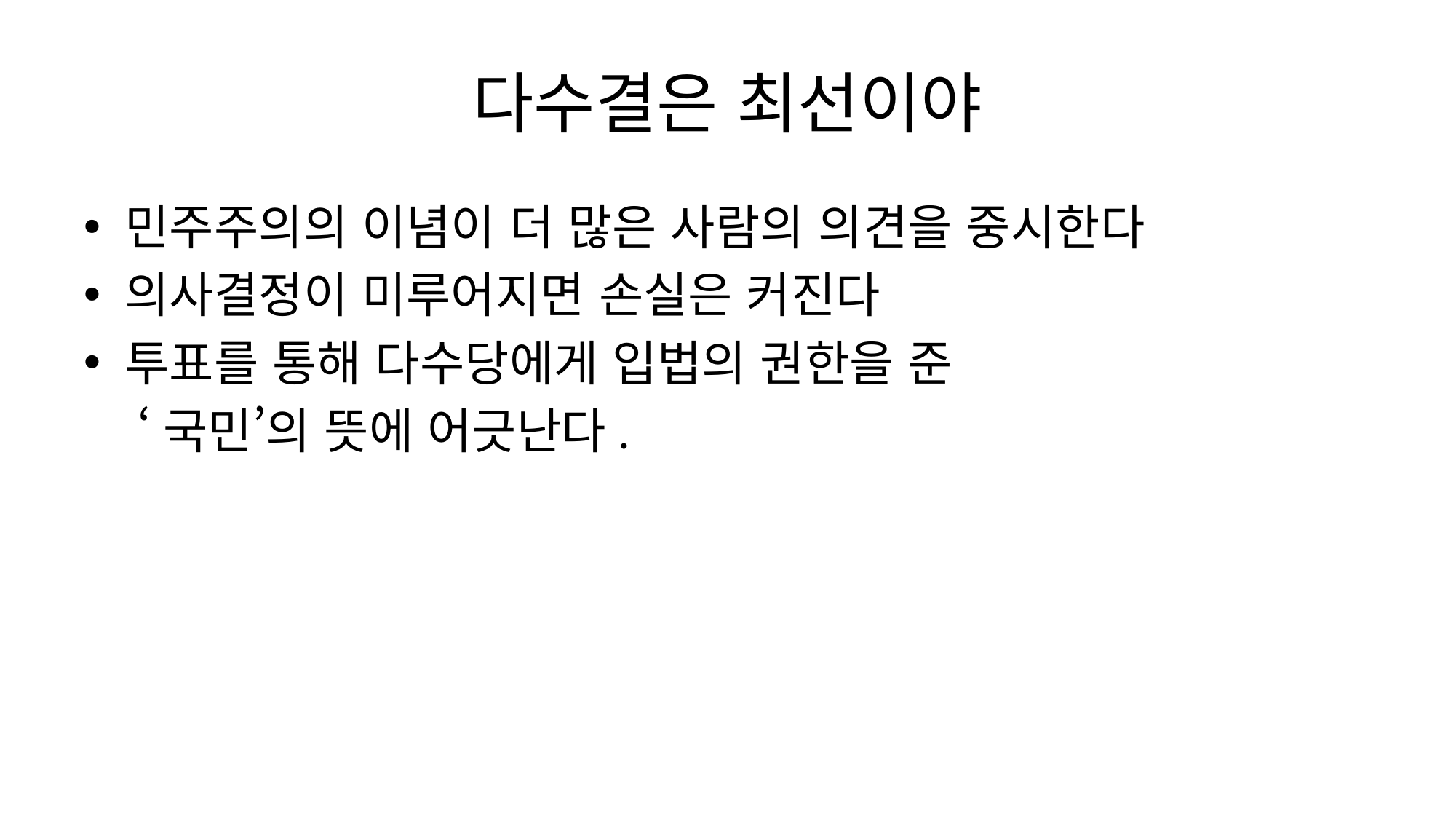

# 다수결은 최선이야
민주주의의 이념이 더 많은 사람의 의견을 중시한다
의사결정이 미루어지면 손실은 커진다
투표를 통해 다수당에게 입법의 권한을 준
    ‘국민’의 뜻에 어긋난다.